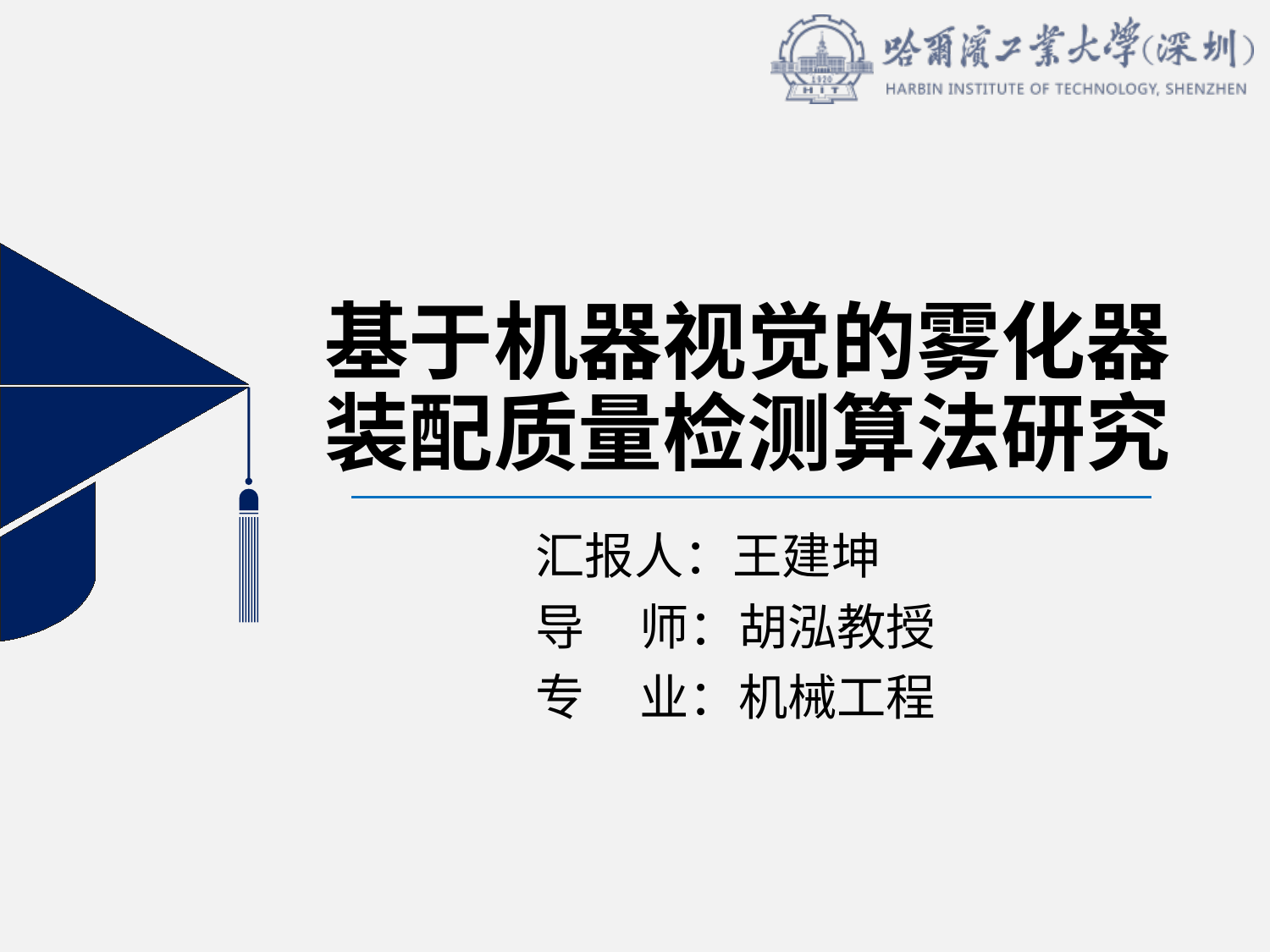

# 基于机器视觉的雾化器装配质量检测算法研究
汇报人：王建坤
导     师：胡泓教授
专     业：机械工程